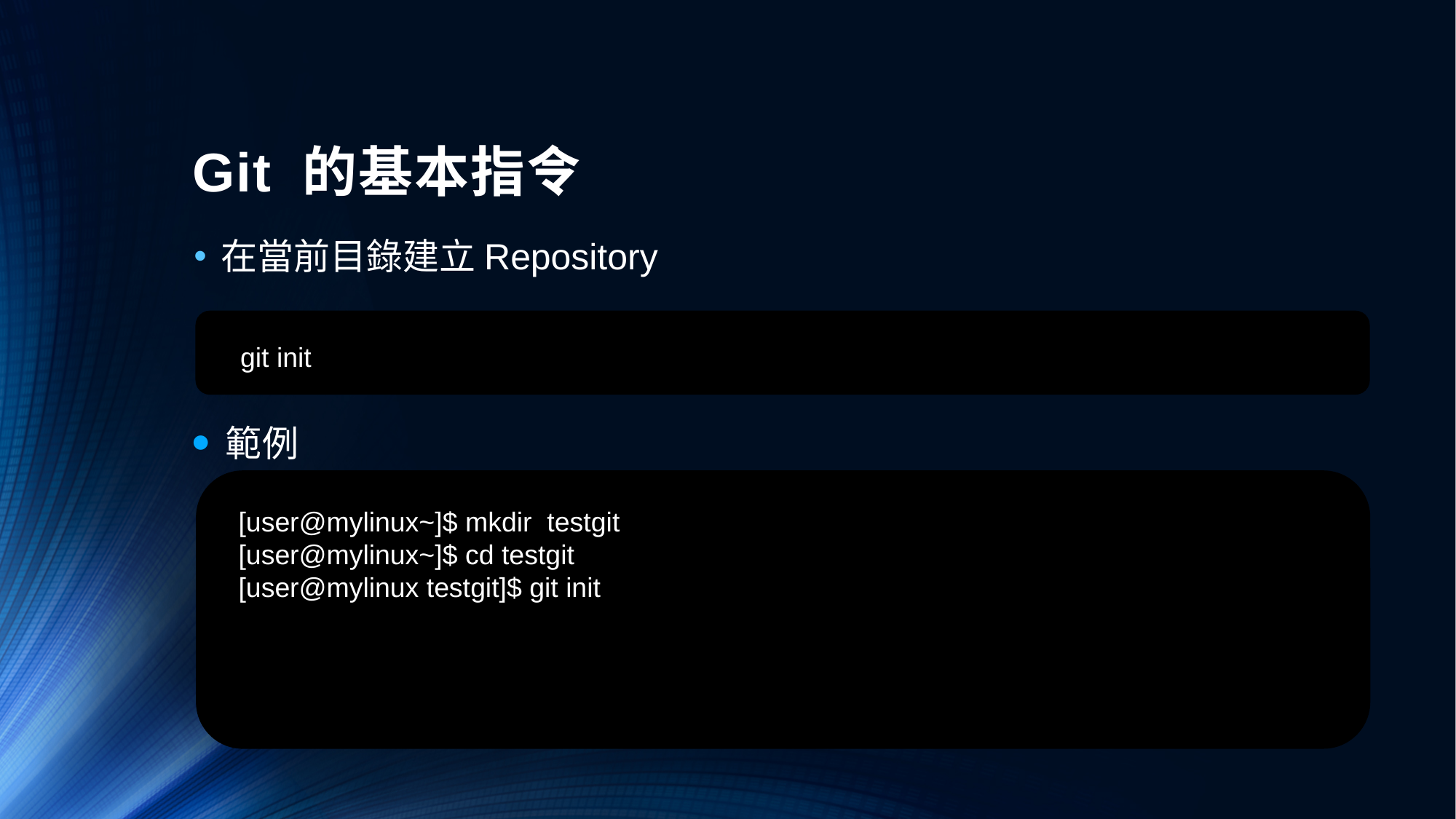

# Git 的基本指令
在當前目錄建立Repository

git init
範例

[user@mylinux~]$ mkdir  testgit
[user@mylinux~]$ cd testgit
[user@mylinux testgit]$ git init